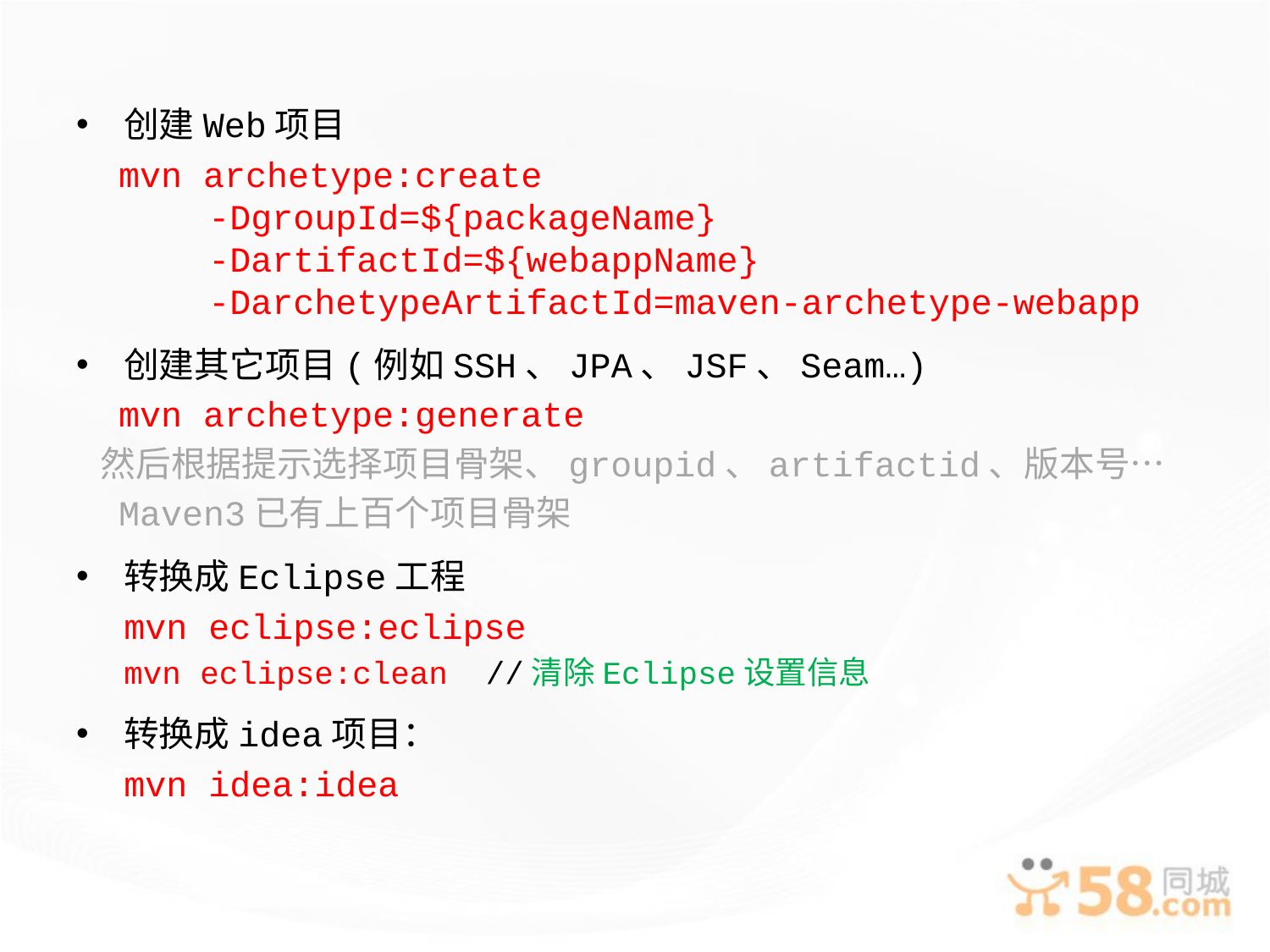

创建Web项目
  mvn archetype:create
    -DgroupId=${packageName}  
    -DartifactId=${webappName}
    -DarchetypeArtifactId=maven-archetype-webapp
创建其它项目(例如SSH、JPA、JSF、Seam…)
  mvn archetype:generate
  然后根据提示选择项目骨架、groupid、artifactid、版本号…
  Maven3已有上百个项目骨架
转换成Eclipse工程
mvn eclipse:eclipse
mvn eclipse:clean  //清除Eclipse设置信息
转换成idea项目：
mvn idea:idea